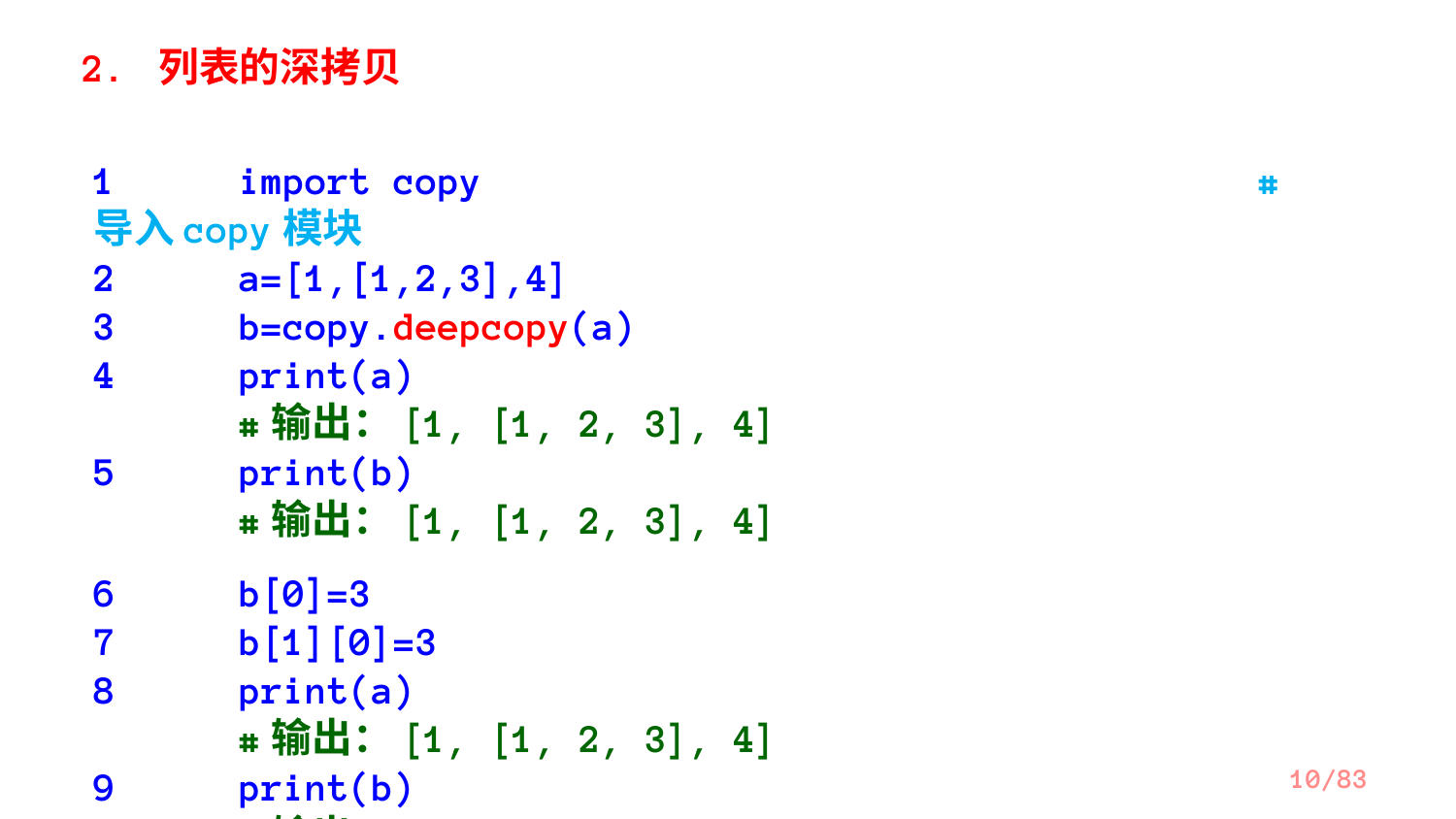

2. 列表的深拷贝
1	import copy						#导入copy模块
2	a=[1,[1,2,3],4]
3	b=copy.deepcopy(a)
4	print(a)							#输出：[1, [1, 2, 3], 4]
5	print(b)							#输出：[1, [1, 2, 3], 4]
6	b[0]=3
7	b[1][0]=3
8	print(a)							#输出：[1, [1, 2, 3], 4]
9	print(b)							#输出：[3, [3, 2, 3], 4]
10/83